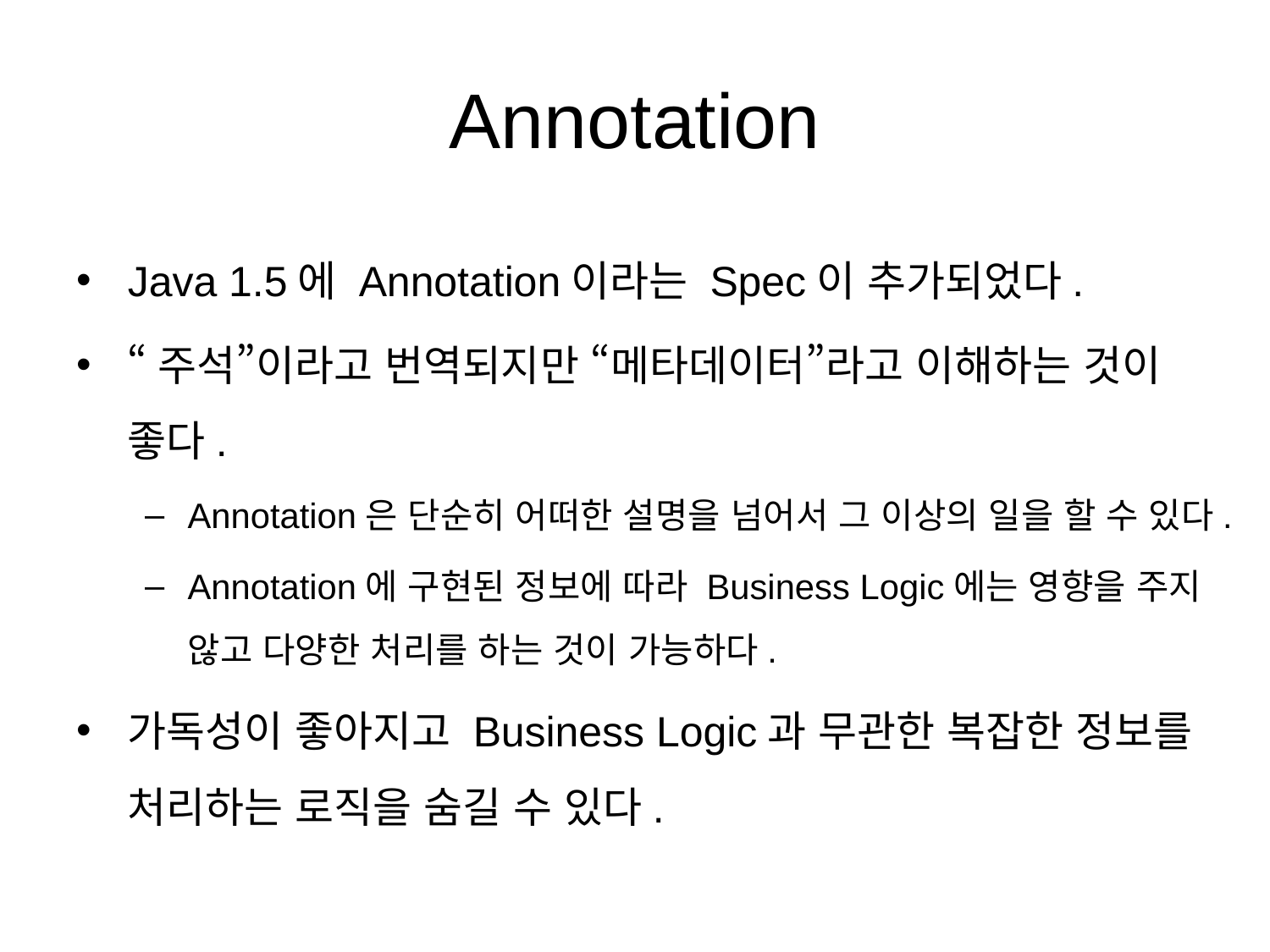

# Annotation
Java 1.5에 Annotation이라는 Spec이 추가되었다.
“주석”이라고 번역되지만 “메타데이터”라고 이해하는 것이 좋다.
Annotation은 단순히 어떠한 설명을 넘어서 그 이상의 일을 할 수 있다.
Annotation에 구현된 정보에 따라 Business Logic에는 영향을 주지 않고 다양한 처리를 하는 것이 가능하다.
가독성이 좋아지고 Business Logic과 무관한 복잡한 정보를 처리하는 로직을 숨길 수 있다.